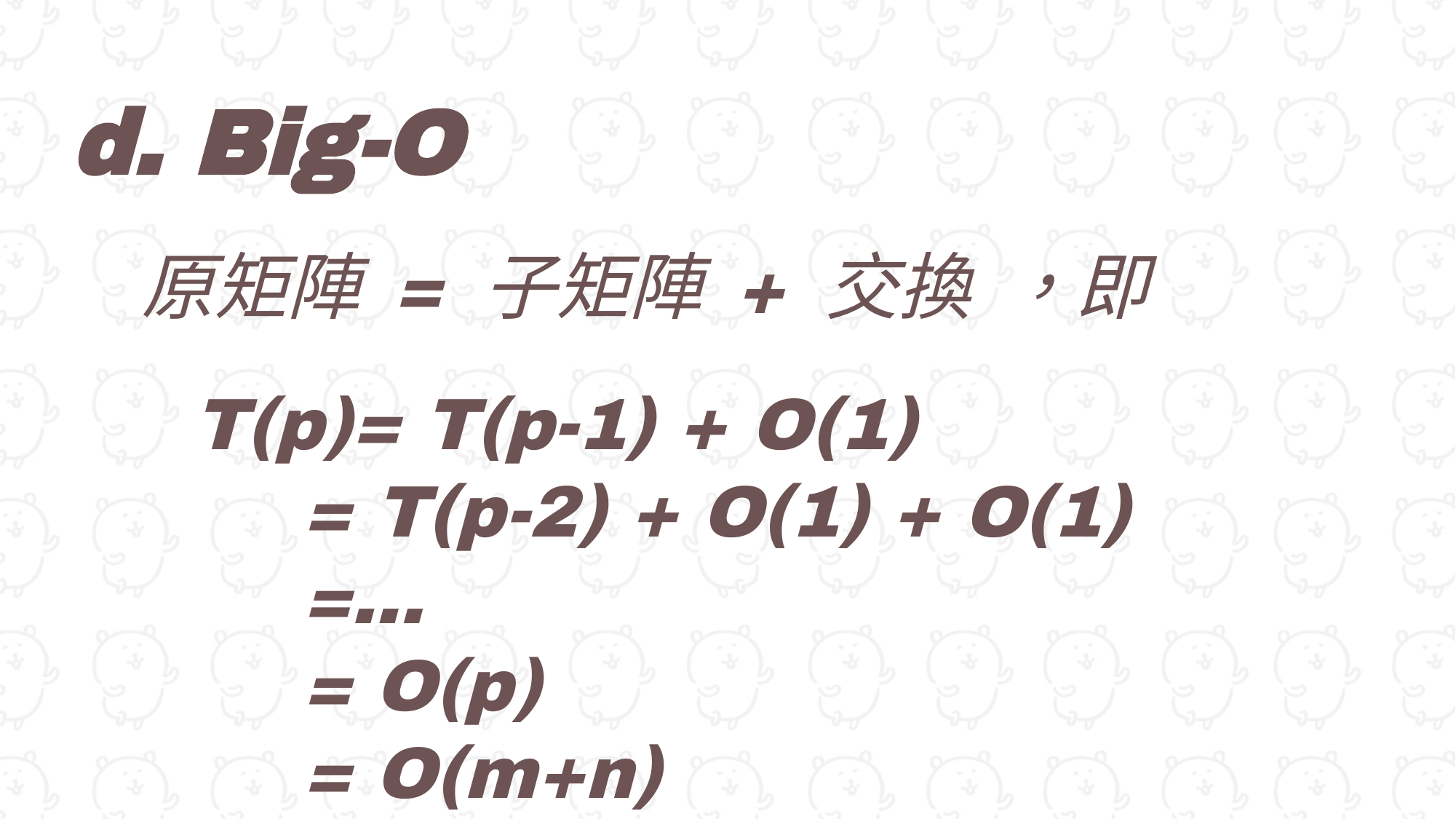

d. Big-O
原矩陣 = 子矩陣 + 交換  ，即
T(p)= T(p-1) + O(1)
	= T(p-2) + O(1) + O(1)
	=…
	= O(p)
	= O(m+n)